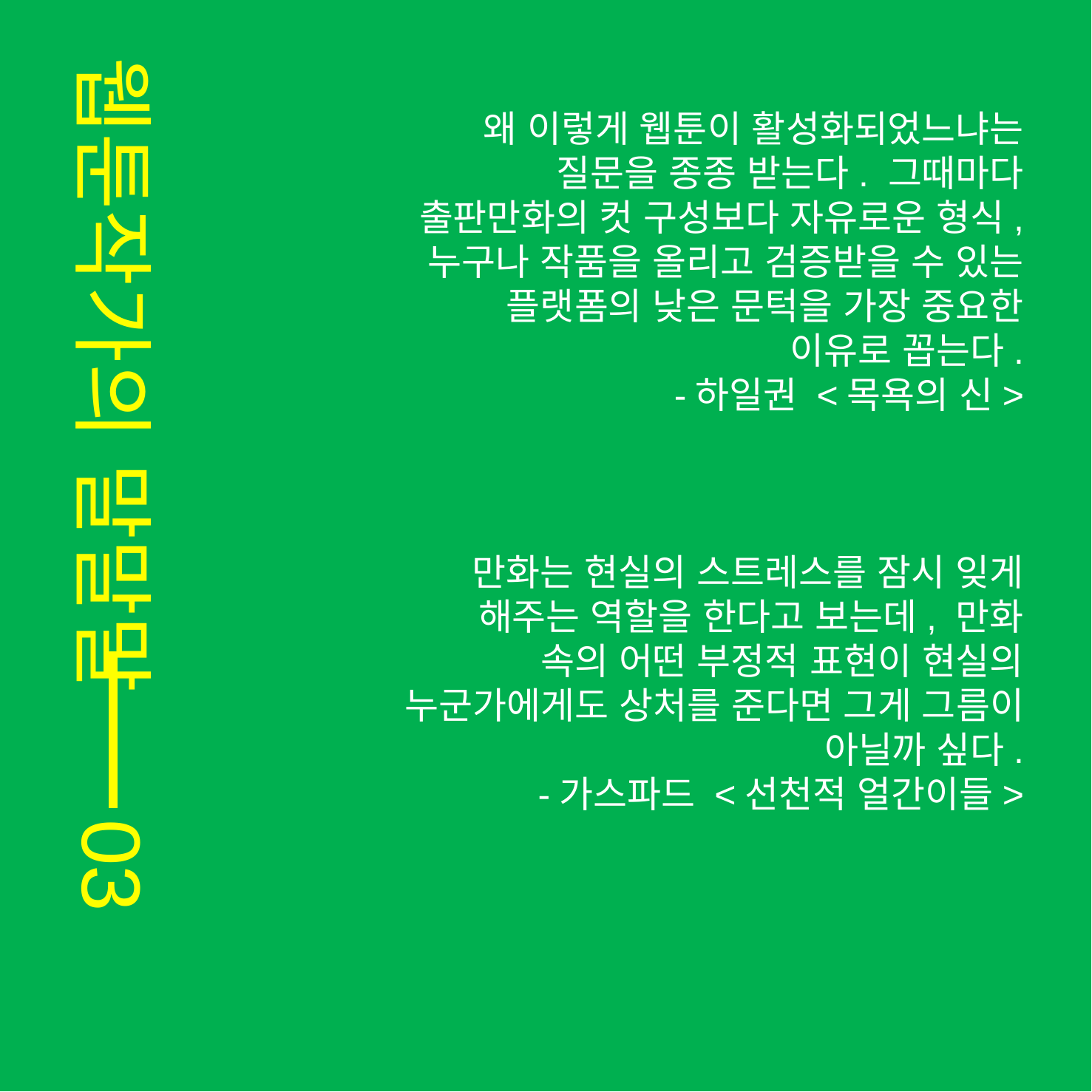

왜 이렇게 웹툰이 활성화되었느냐는 질문을 종종 받는다. 그때마다 출판만화의 컷 구성보다 자유로운 형식, 누구나 작품을 올리고 검증받을 수 있는 플랫폼의 낮은 문턱을 가장 중요한 이유로 꼽는다.
-하일권 <목욕의 신>

만화는 현실의 스트레스를 잠시 잊게 해주는 역할을 한다고 보는데, 만화 속의 어떤 부정적 표현이 현실의 누군가에게도 상처를 준다면 그게 그름이 아닐까 싶다.
-가스파드 <선천적 얼간이들>

웹툰작가의 말말말
03